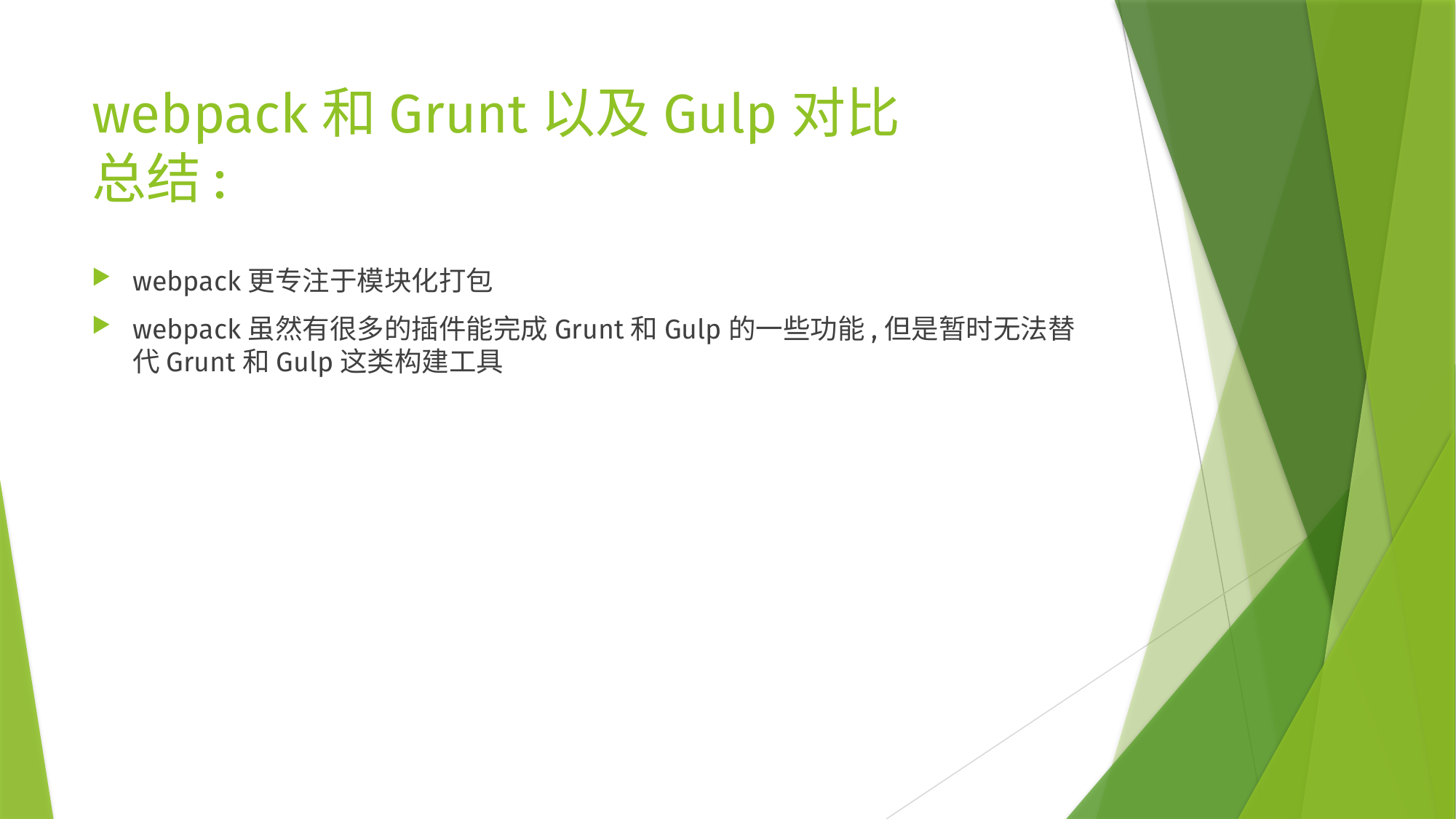

# webpack和Grunt以及Gulp对比 总结:
webpack更专注于模块化打包
webpack虽然有很多的插件能完成Grunt和Gulp的一些功能,但是暂时无法替代Grunt和Gulp这类构建工具